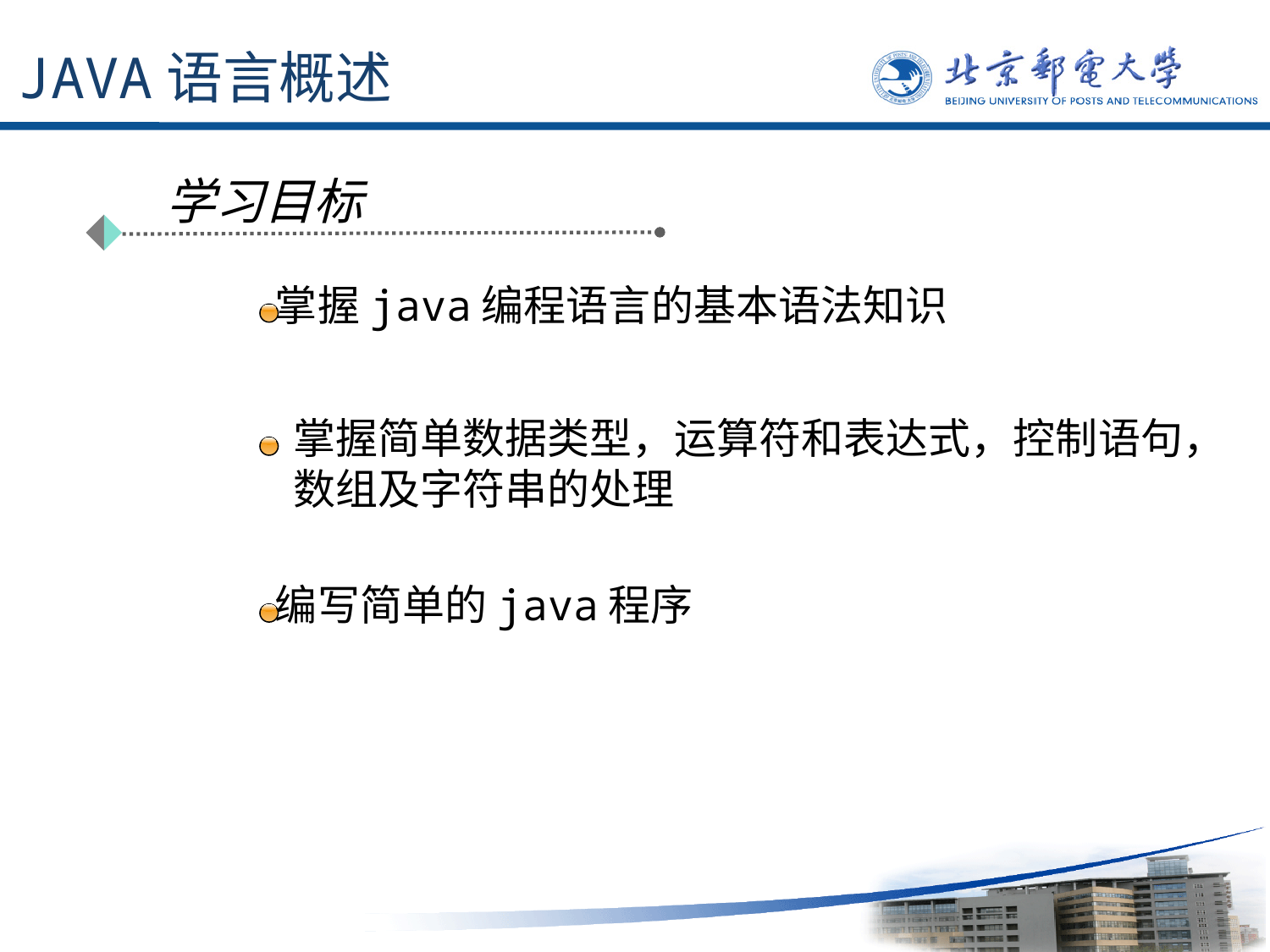

# JAVA语言概述

学习目标

掌握java编程语言的基本语法知识

掌握简单数据类型，运算符和表达式，控制语句，数组及字符串的处理

编写简单的java程序